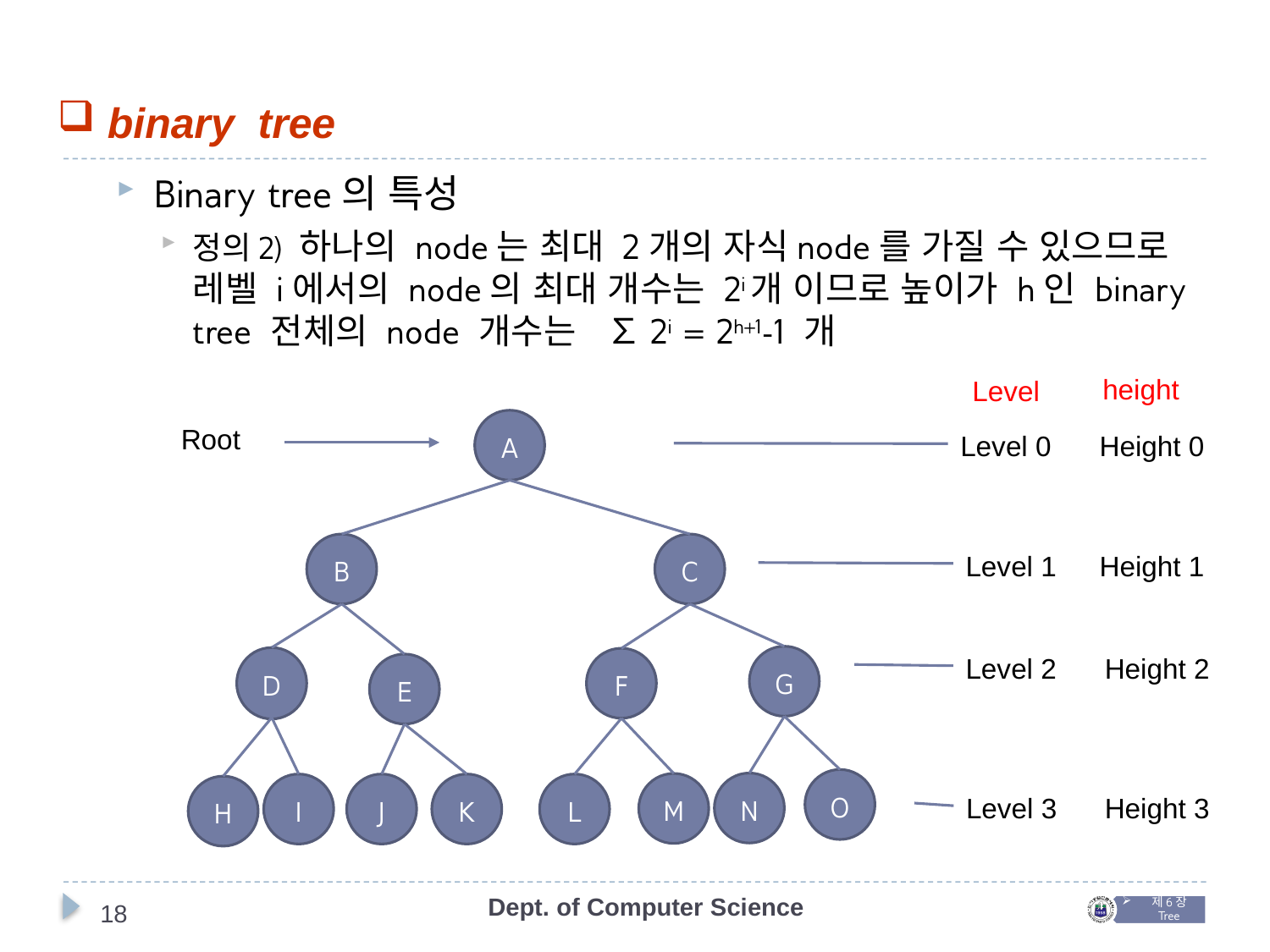

binary  tree
Binary tree의 특성
정의2) 하나의 node는 최대 2개의 자식node를 가질 수 있으므로 레벨 i에서의 node의 최대 개수는 2i개 이므로 높이가 h인 binary tree 전체의 node 개수는   ∑2i = 2h+1-1 개

height
Level
A
Root
Level 0
Height 0
B
C
Level 1
Height 1
Level 2
Height 2
G
D
F
E
O
N
M
I
J
K
L
H
Level 3
Height 3
Dept. of Computer Science
18